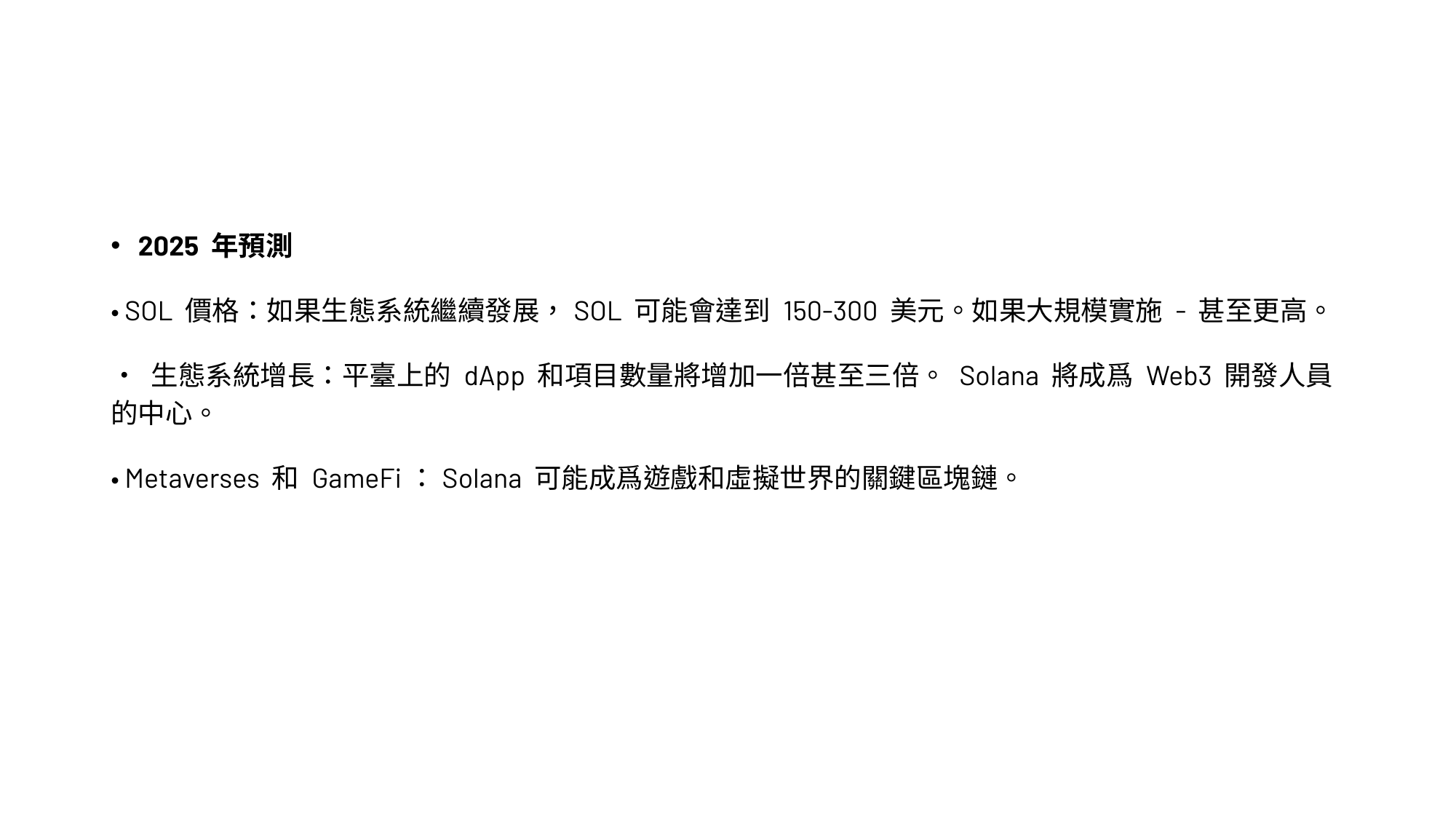

#
2025 年預測
• SOL 價格：如果生態系統繼續發展，SOL 可能會達到 150-300 美元。如果大規模實施 - 甚至更高。
• 生態系統增長：平臺上的 dApp 和項目數量將增加一倍甚至三倍。 Solana 將成爲 Web3 開發人員的中心。
• Metaverses 和 GameFi：Solana 可能成爲遊戲和虛擬世界的關鍵區塊鏈。